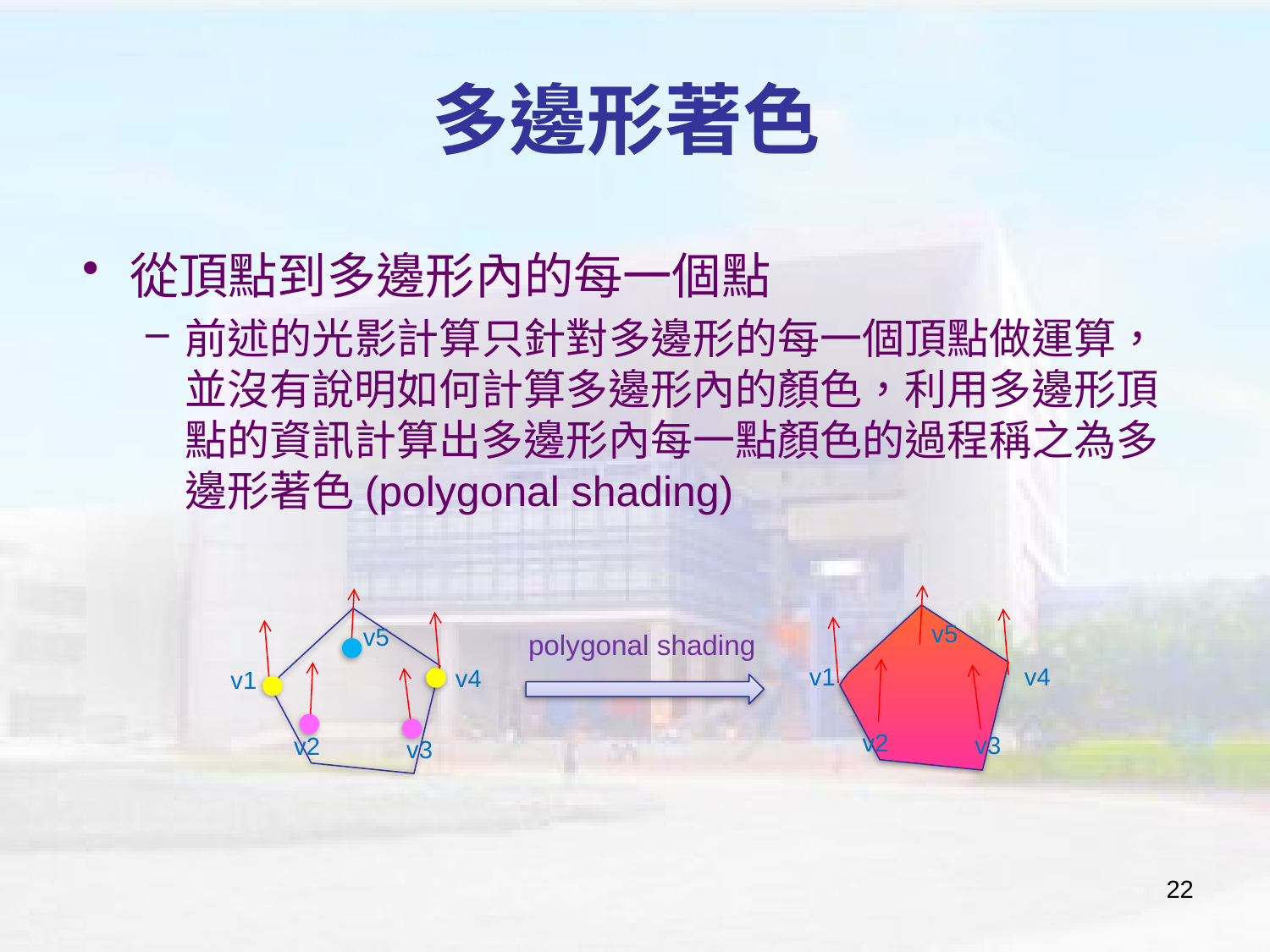

# 多邊形著色
從頂點到多邊形內的每一個點
前述的光影計算只針對多邊形的每一個頂點做運算，並沒有說明如何計算多邊形內的顏色，利用多邊形頂點的資訊計算出多邊形內每一點顏色的過程稱之為多邊形著色(polygonal shading)

v5
v5
polygonal shading

v4
v1
v4
v1

v2
v3
v2
v3
22